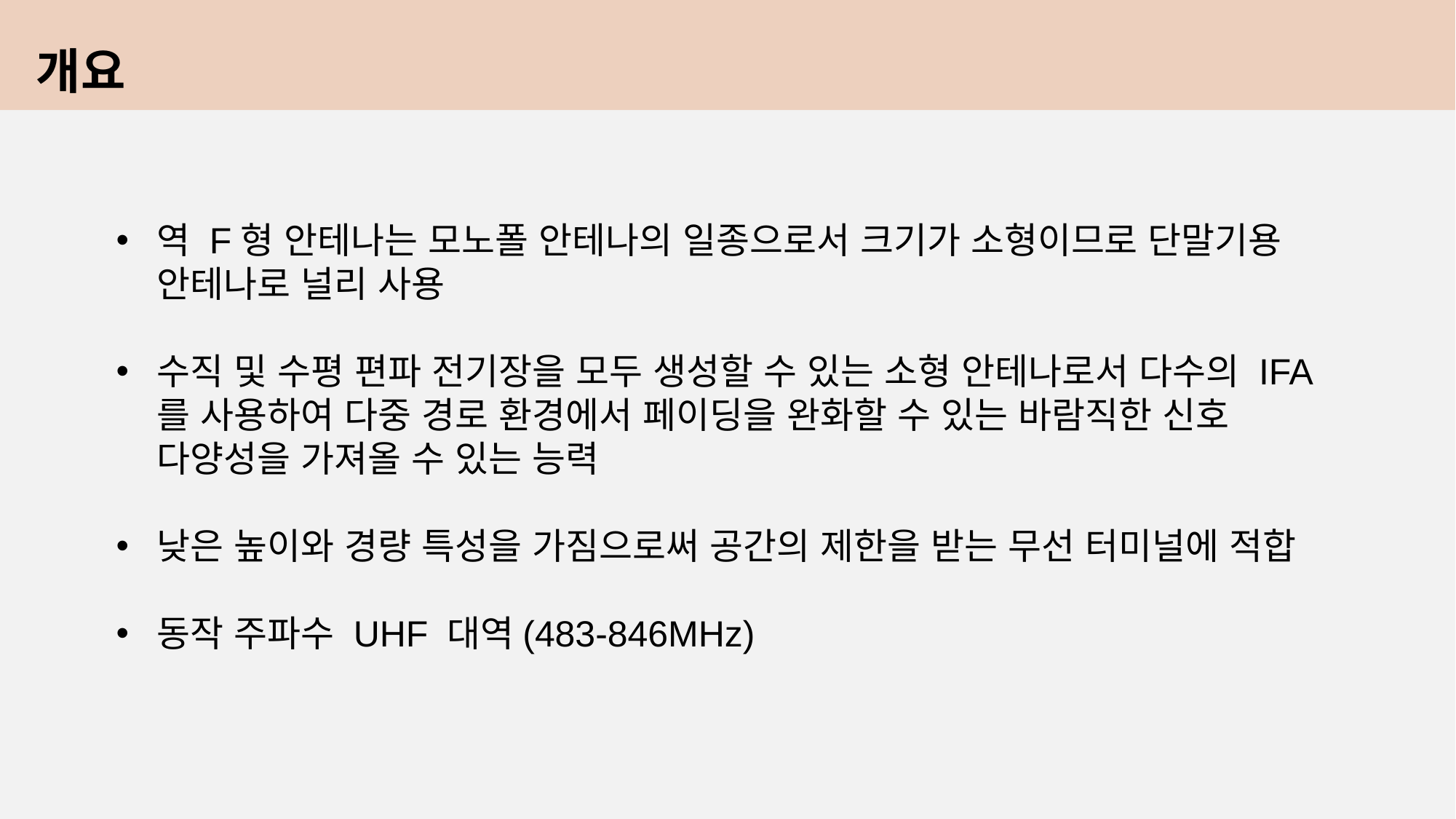

개요
역 F형 안테나는 모노폴 안테나의 일종으로서 크기가 소형이므로 단말기용 안테나로 널리 사용

수직 및 수평 편파 전기장을 모두 생성할 수 있는 소형 안테나로서 다수의 IFA를 사용하여 다중 경로 환경에서 페이딩을 완화할 수 있는 바람직한 신호 다양성을 가져올 수 있는 능력

낮은 높이와 경량 특성을 가짐으로써 공간의 제한을 받는 무선 터미널에 적합

동작 주파수 UHF 대역(483-846MHz)